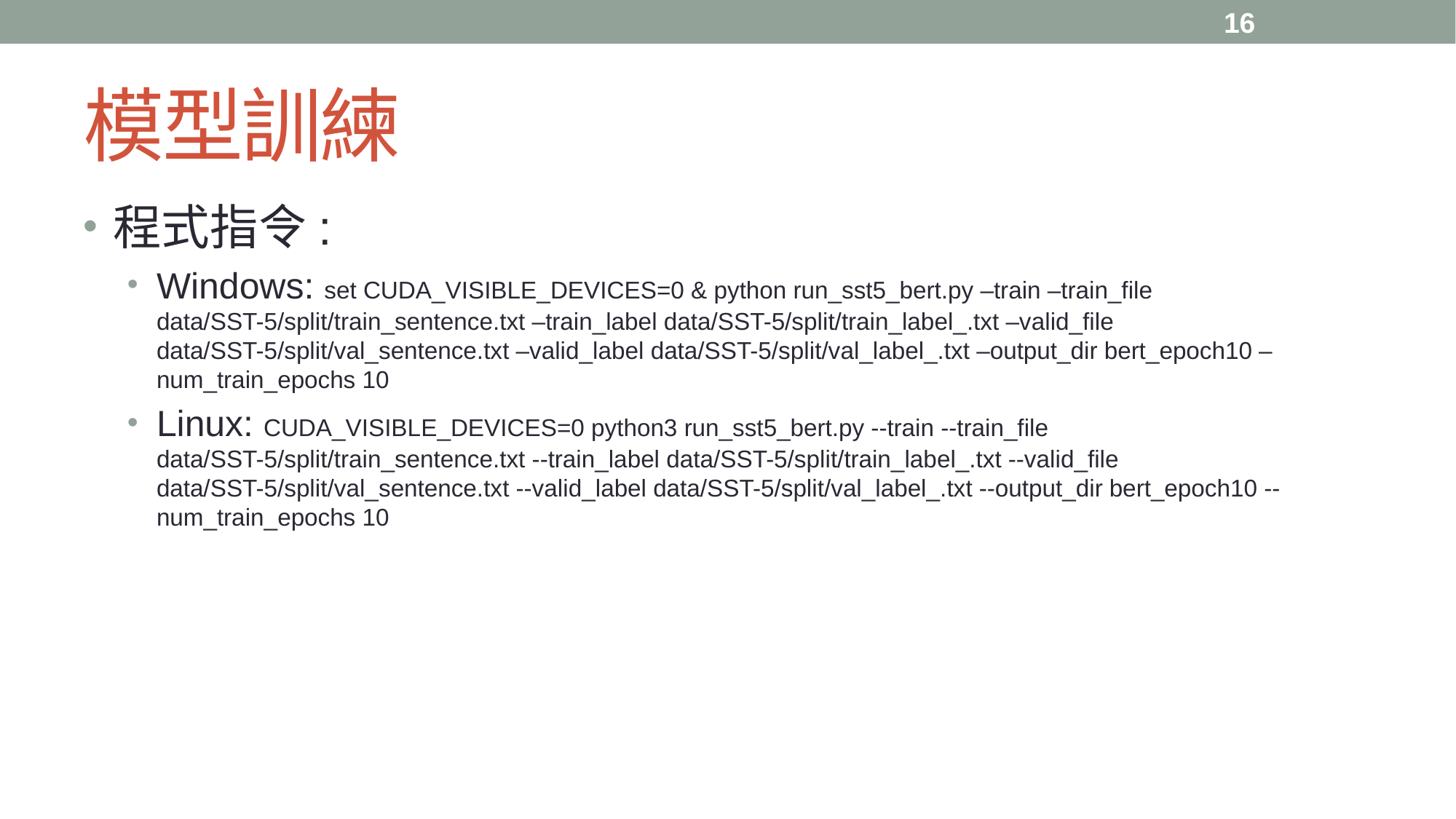

16
# 模型訓練
程式指令:
Windows: set CUDA_VISIBLE_DEVICES=0 & python run_sst5_bert.py –train –train_file data/SST-5/split/train_sentence.txt –train_label data/SST-5/split/train_label_.txt –valid_file data/SST-5/split/val_sentence.txt –valid_label data/SST-5/split/val_label_.txt –output_dir bert_epoch10 –num_train_epochs 10
Linux: CUDA_VISIBLE_DEVICES=0 python3 run_sst5_bert.py --train --train_file data/SST-5/split/train_sentence.txt --train_label data/SST-5/split/train_label_.txt --valid_file data/SST-5/split/val_sentence.txt --valid_label data/SST-5/split/val_label_.txt --output_dir bert_epoch10 --num_train_epochs 10